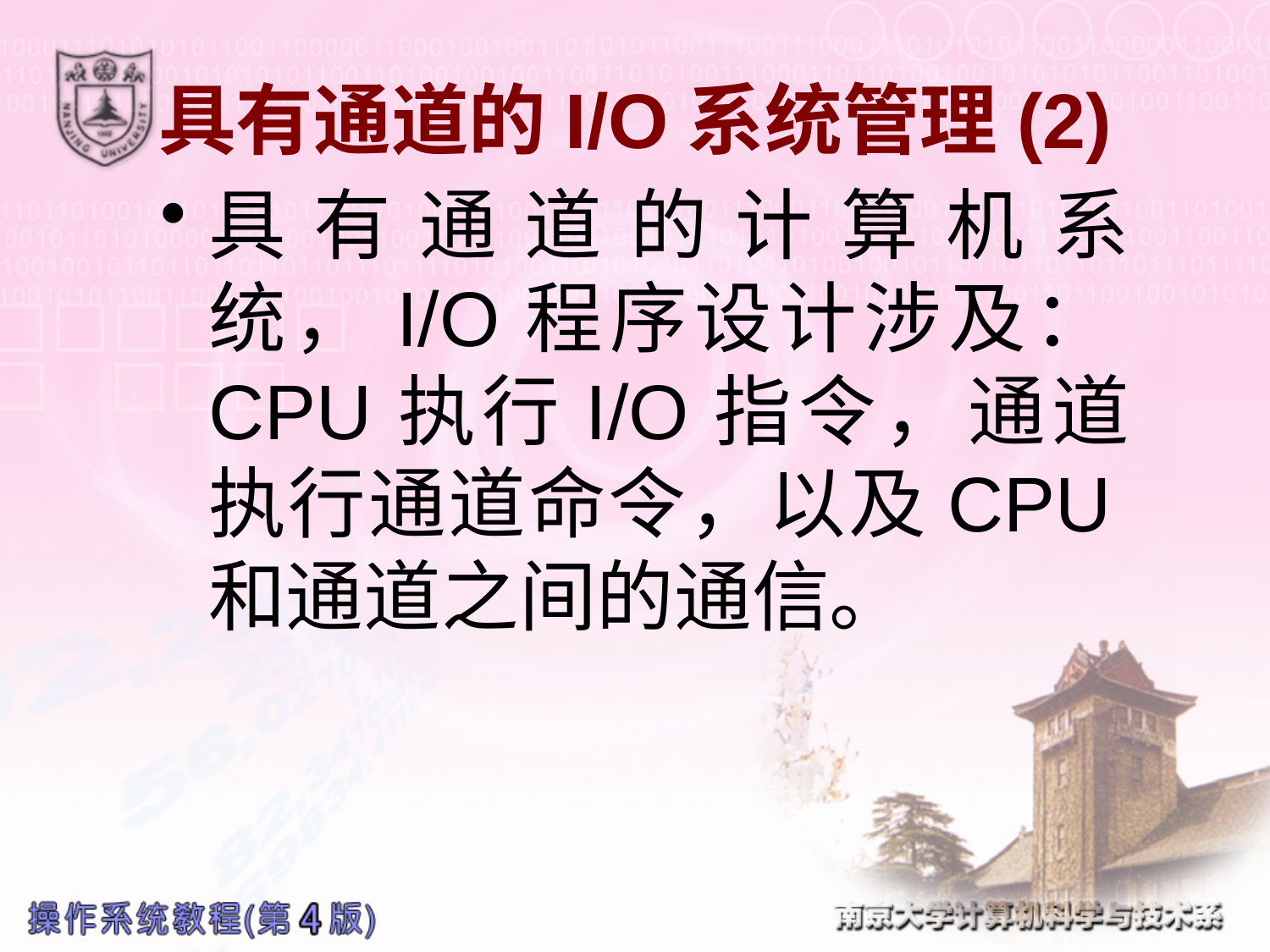

# 具有通道的I/O系统管理(2)
具有通道的计算机系统，I/O程序设计涉及：CPU执行I/O指令，通道执行通道命令，以及CPU和通道之间的通信。